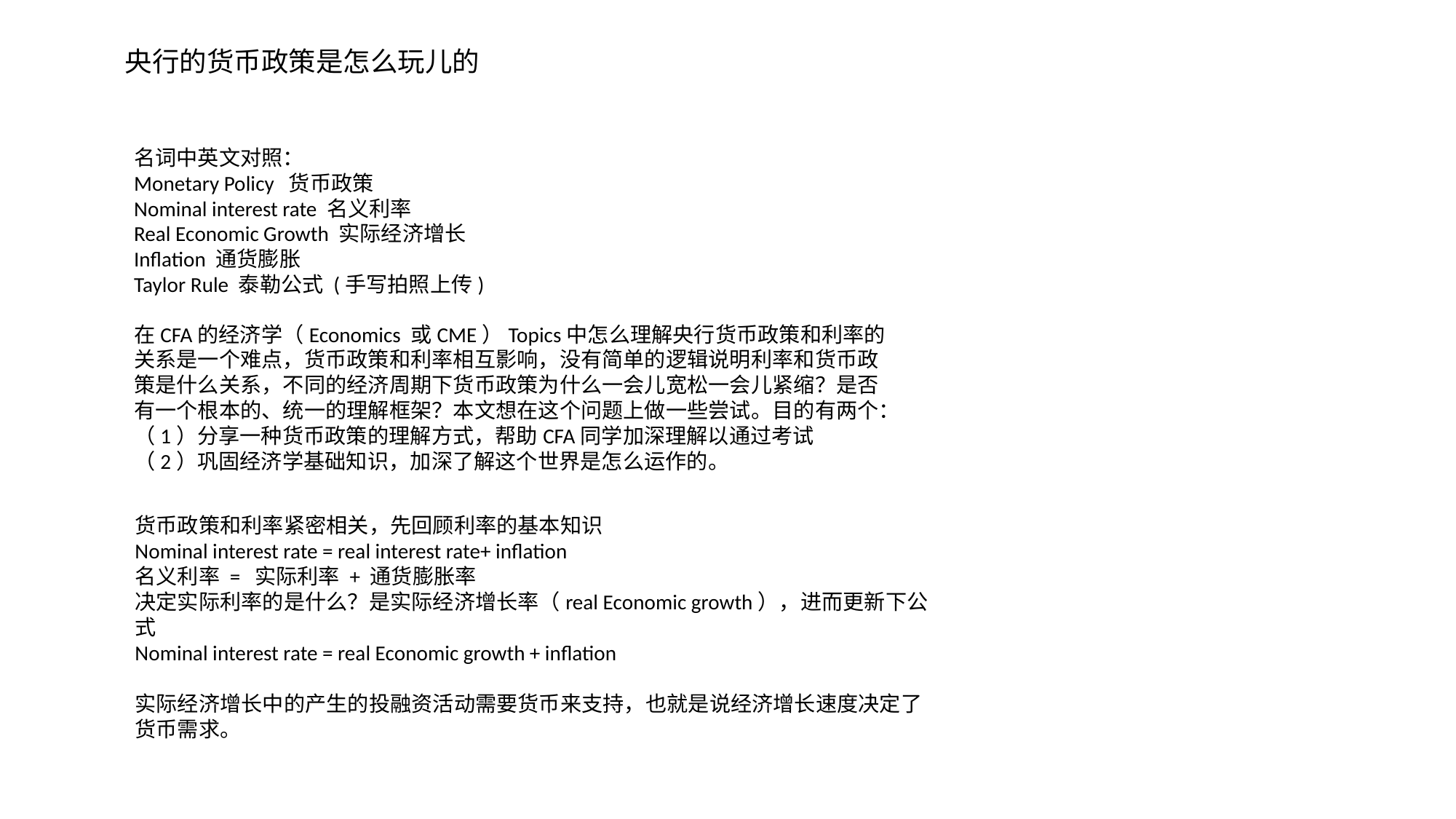

央行的货币政策是怎么玩儿的
名词中英文对照：
Monetary Policy  货币政策
Nominal interest rate 名义利率
Real Economic Growth 实际经济增长
Inflation 通货膨胀
Taylor Rule 泰勒公式 (手写拍照上传)

在CFA的经济学（Economics 或CME）Topics中怎么理解央行货币政策和利率的关系是一个难点，货币政策和利率相互影响，没有简单的逻辑说明利率和货币政策是什么关系，不同的经济周期下货币政策为什么一会儿宽松一会儿紧缩？是否有一个根本的、统一的理解框架？本文想在这个问题上做一些尝试。目的有两个：
（1）分享一种货币政策的理解方式，帮助CFA同学加深理解以通过考试
（2）巩固经济学基础知识，加深了解这个世界是怎么运作的。

货币政策和利率紧密相关，先回顾利率的基本知识
Nominal interest rate = real interest rate+ inflation
名义利率 =  实际利率 + 通货膨胀率
决定实际利率的是什么？是实际经济增长率（real Economic growth），进而更新下公式
Nominal interest rate = real Economic growth + inflation

实际经济增长中的产生的投融资活动需要货币来支持，也就是说经济增长速度决定了货币需求。